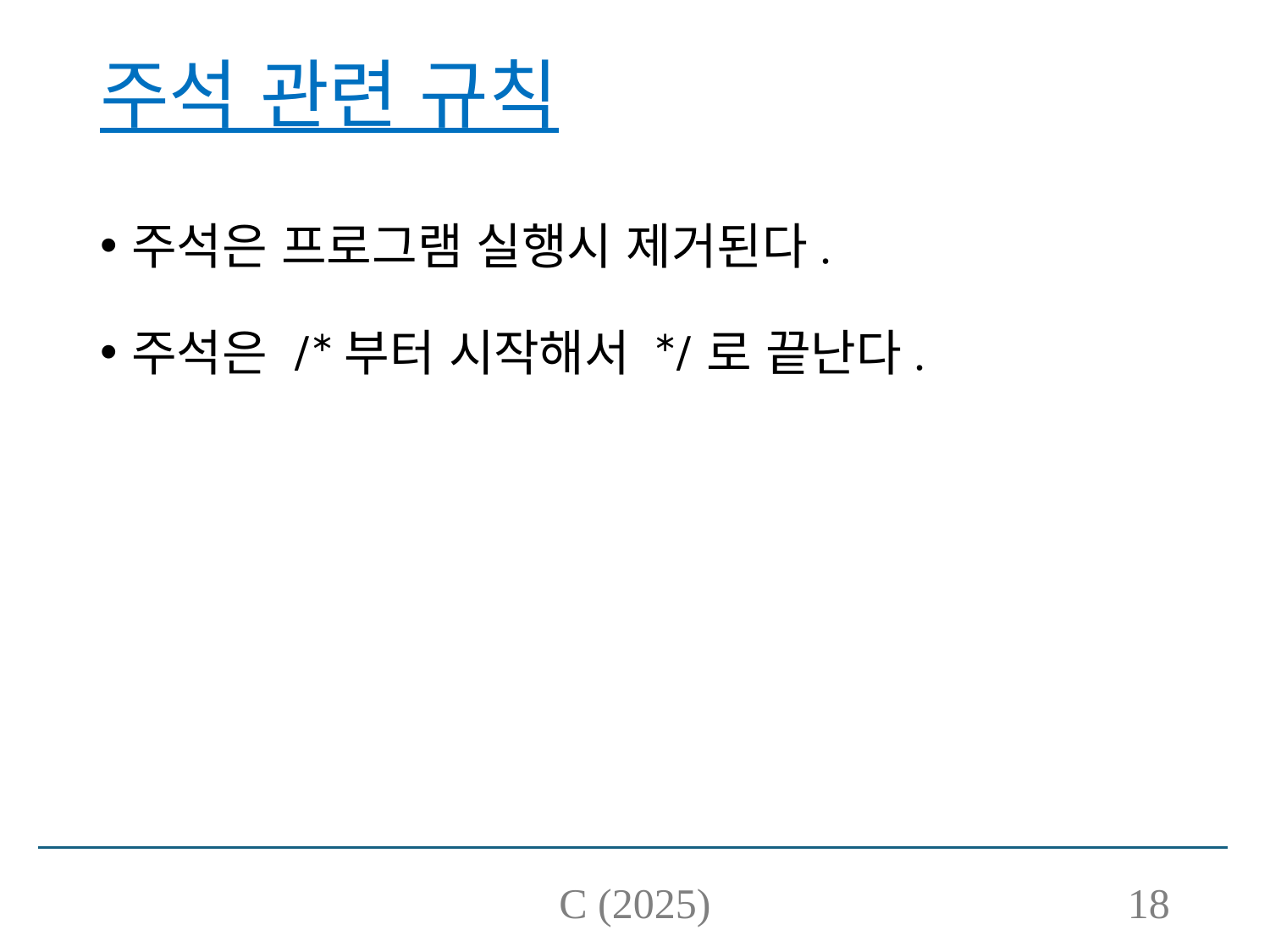

# 주석 관련 규칙
주석은 프로그램 실행시 제거된다.
주석은 /*부터 시작해서 */로 끝난다.
C (2025)
18